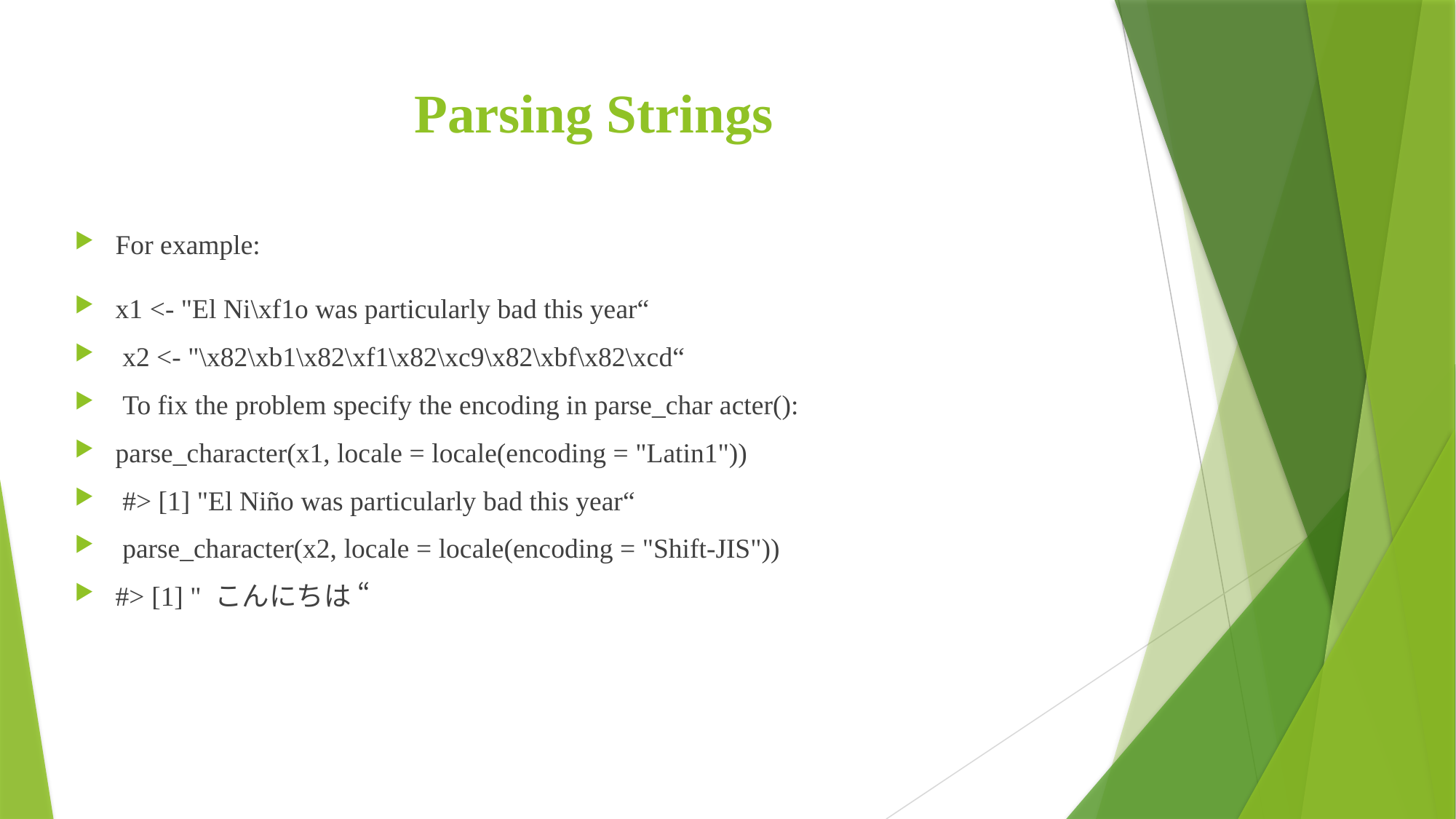

# Parsing Strings
For example:
x1 <- "El Ni\xf1o was particularly bad this year“
 x2 <- "\x82\xb1\x82\xf1\x82\xc9\x82\xbf\x82\xcd“
 To fix the problem specify the encoding in parse_char acter():
parse_character(x1, locale = locale(encoding = "Latin1"))
 #> [1] "El Niño was particularly bad this year“
 parse_character(x2, locale = locale(encoding = "Shift-JIS"))
#> [1] " こんにちは “